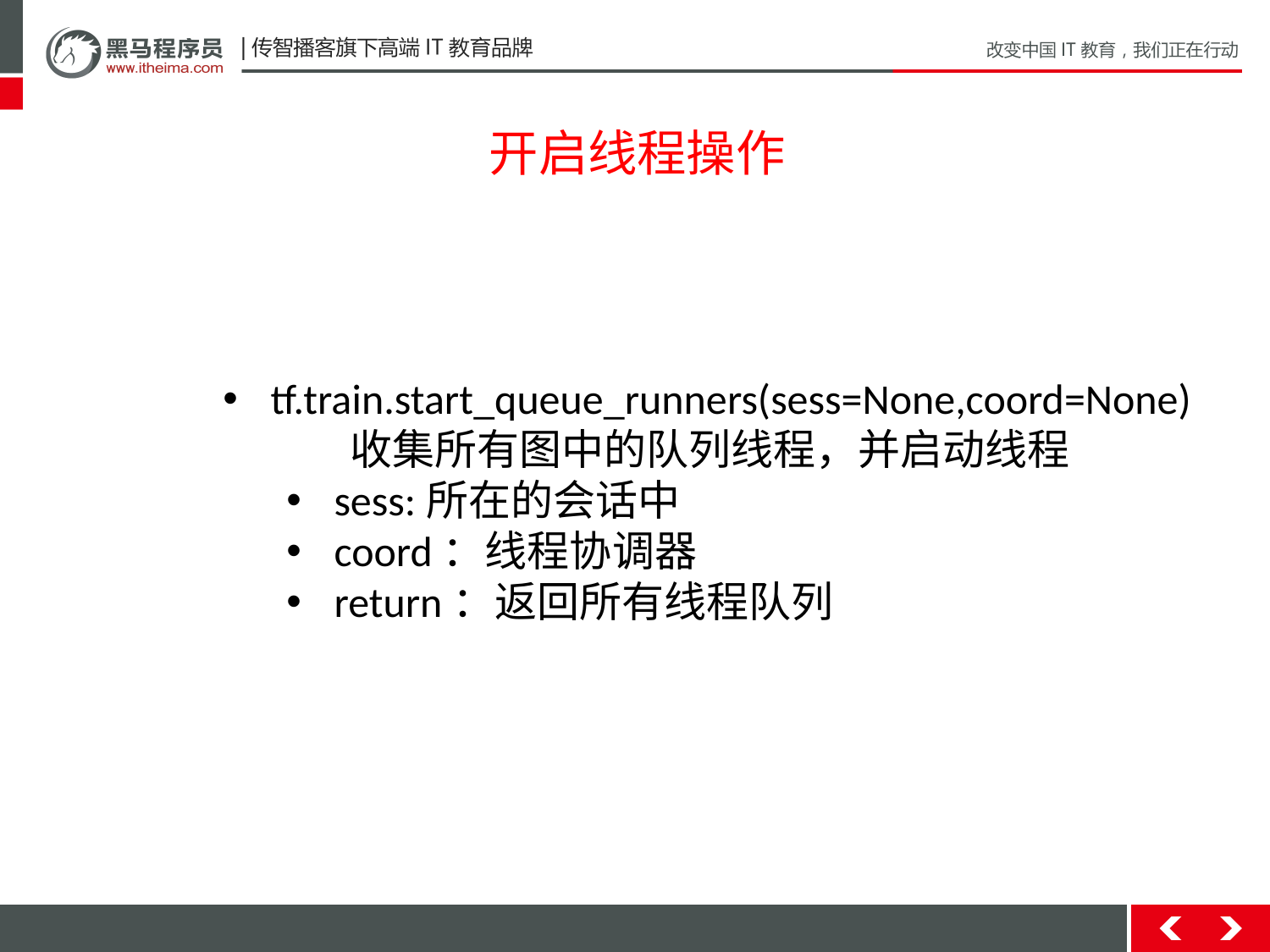

开启线程操作
tf.train.start_queue_runners(sess=None,coord=None)
	收集所有图中的队列线程，并启动线程
sess:所在的会话中
coord：线程协调器
return：返回所有线程队列